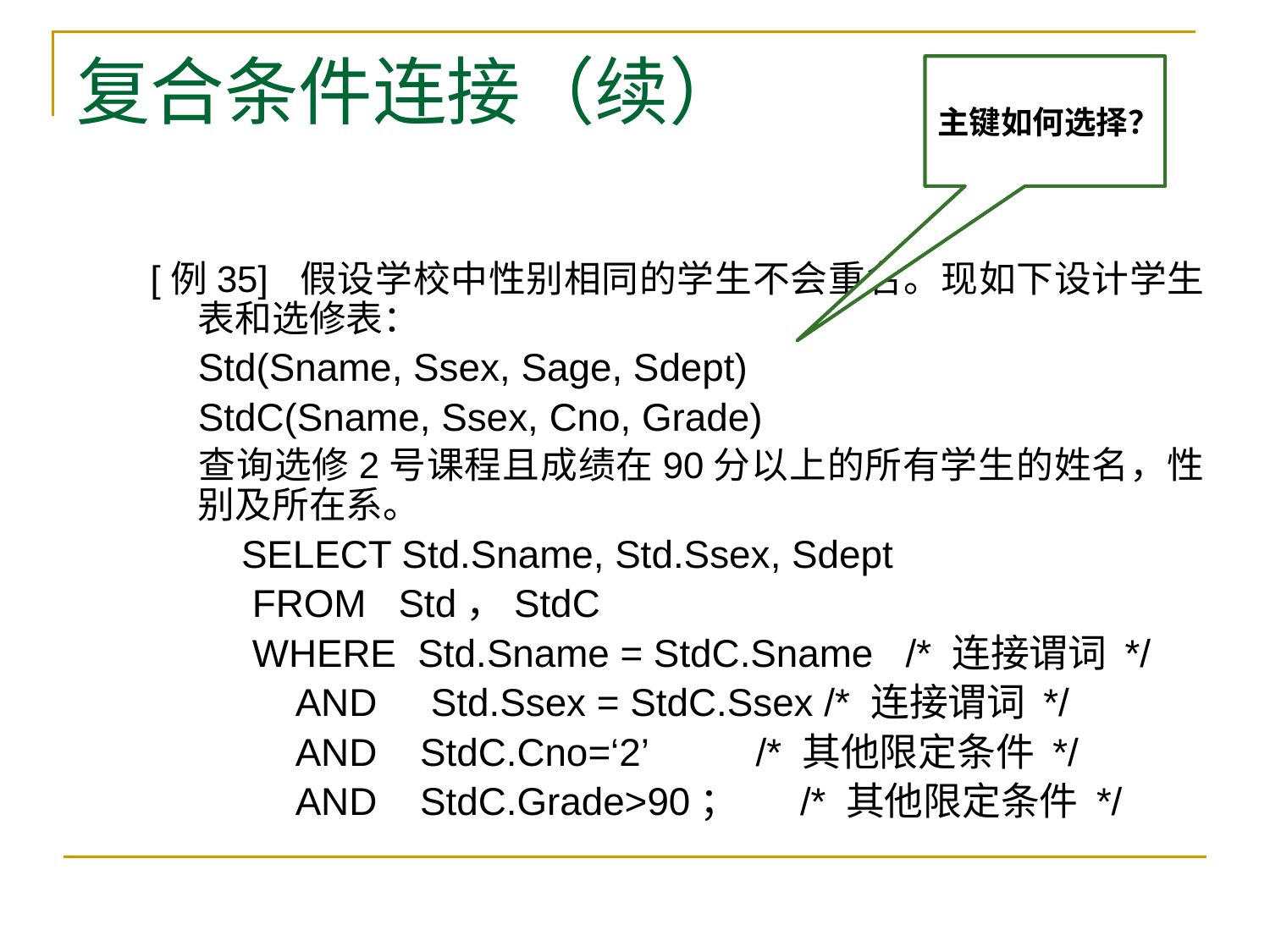

# 复合条件连接（续）
主键如何选择？
[例35]  假设学校中性别相同的学生不会重名。现如下设计学生表和选修表：
Std(Sname, Ssex, Sage, Sdept)
StdC(Sname, Ssex, Cno, Grade)
	查询选修2号课程且成绩在90分以上的所有学生的姓名，性别及所在系。
    SELECT Std.Sname, Std.Ssex, Sdept
     FROM   Std，StdC
     WHERE  Std.Sname = StdC.Sname   /* 连接谓词 */
         AND     Std.Ssex = StdC.Ssex /* 连接谓词 */
         AND    StdC.Cno=‘2’          /* 其他限定条件 */
         AND    StdC.Grade>90；      /* 其他限定条件 */